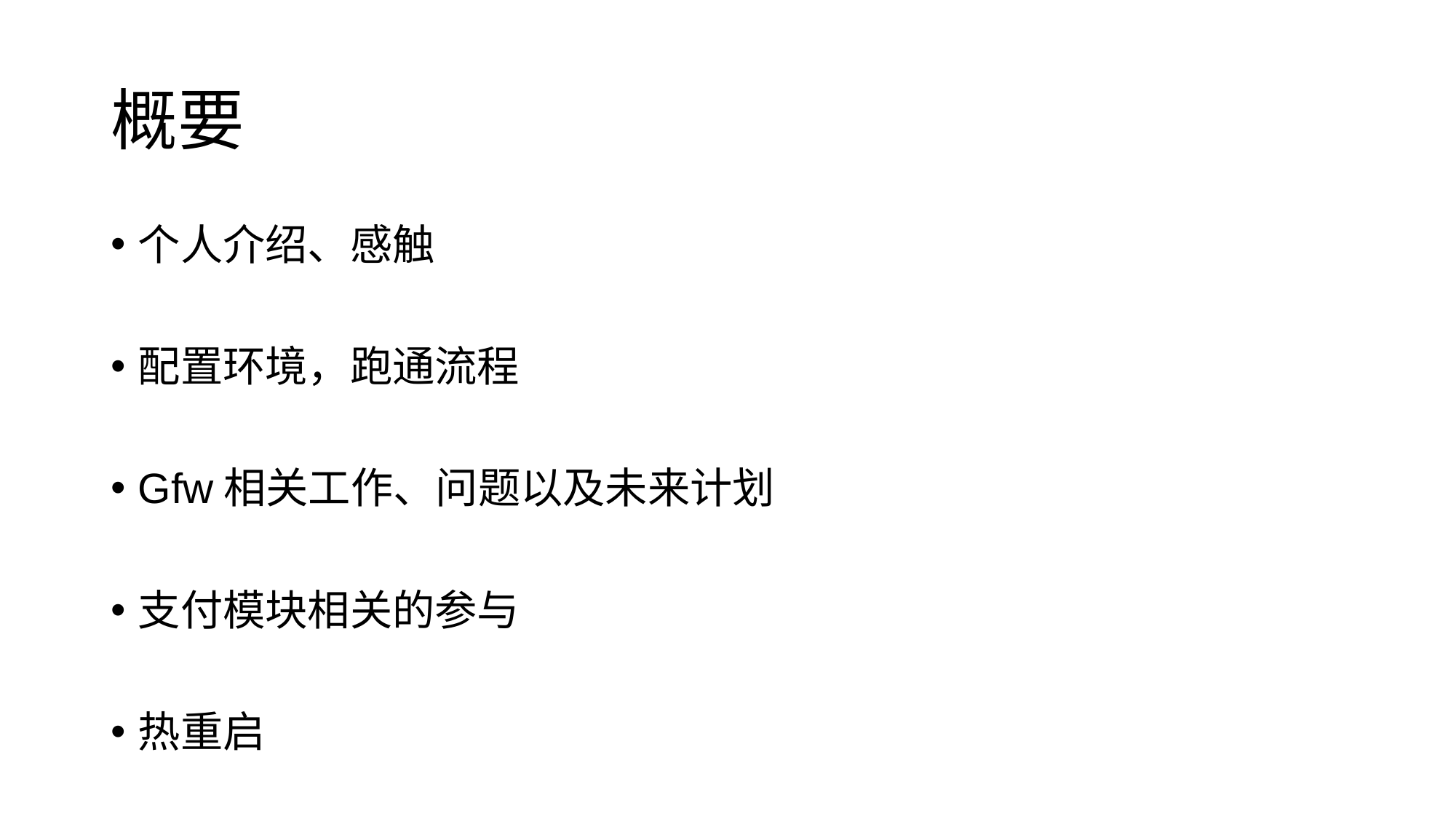

# 概要
个人介绍、感触

配置环境，跑通流程

Gfw相关工作、问题以及未来计划

支付模块相关的参与

热重启